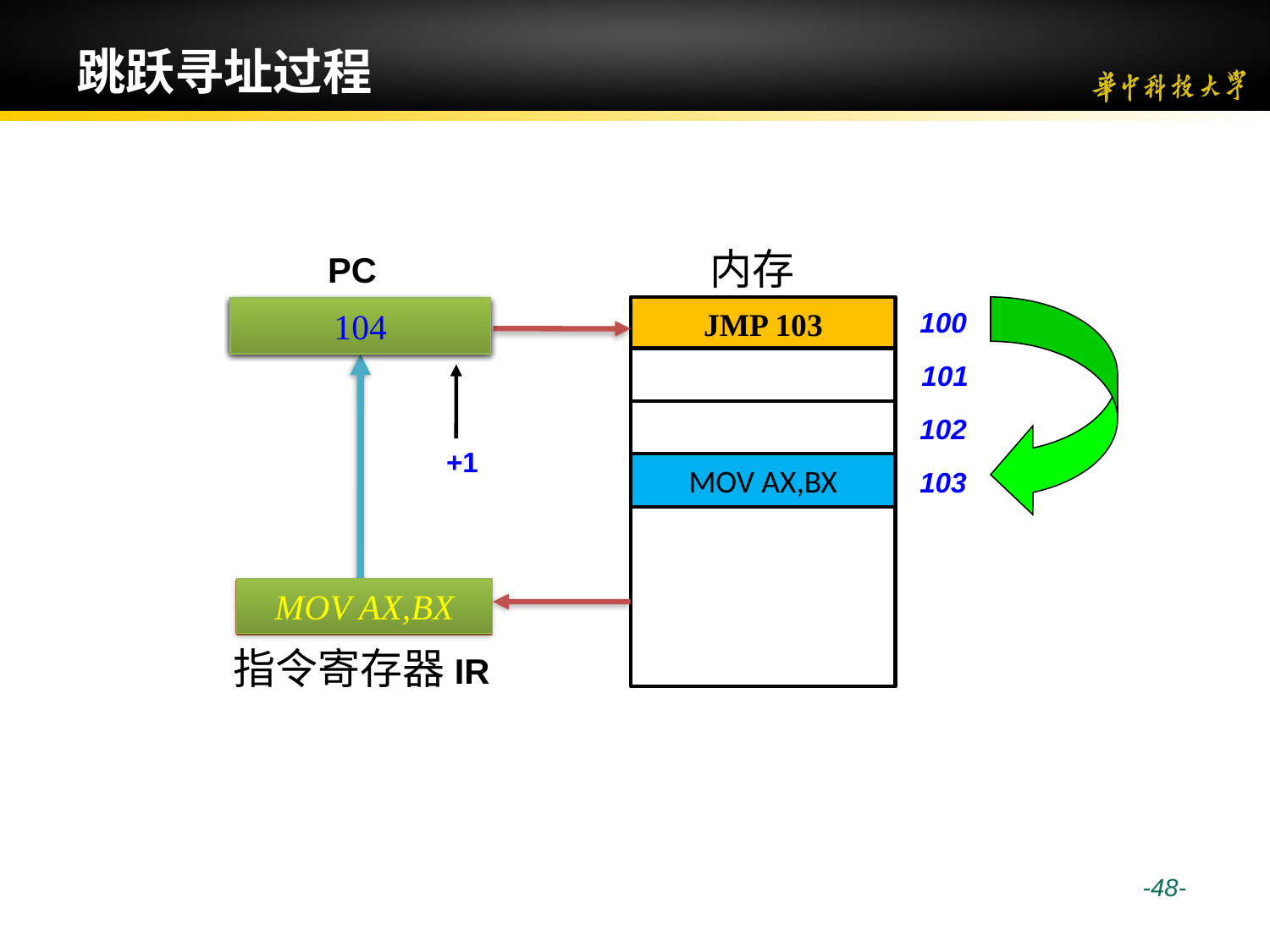

# 跳跃寻址过程
内存
PC
JMP 103

100
101
103
104
100

 101

 +1

102
MOV AX,BX
 103

MOV AX,BX
IR
JMP 103

指令寄存器IR
 -48-